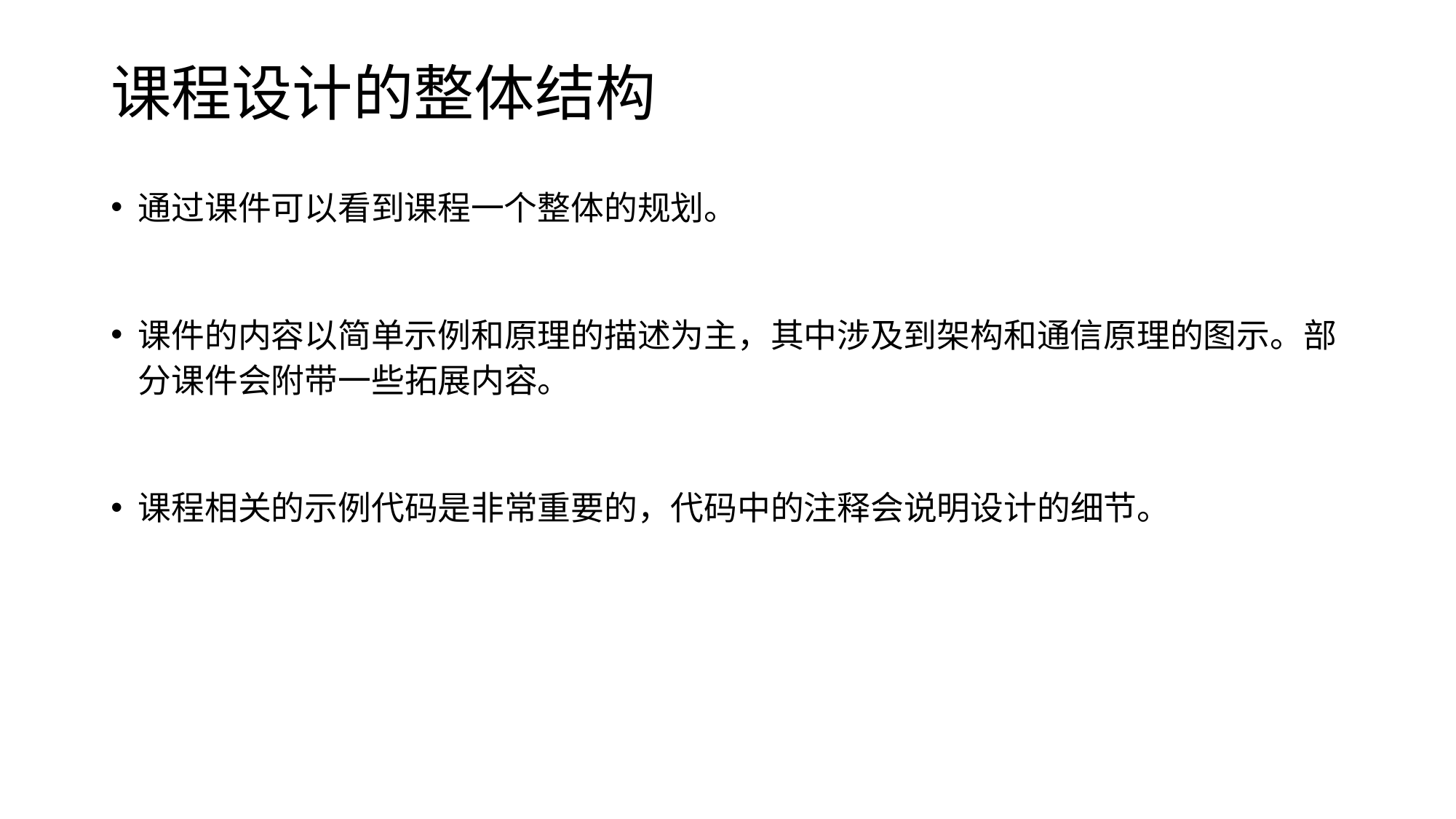

# 课程设计的整体结构
通过课件可以看到课程一个整体的规划。

课件的内容以简单示例和原理的描述为主，其中涉及到架构和通信原理的图示。部分课件会附带一些拓展内容。

课程相关的示例代码是非常重要的，代码中的注释会说明设计的细节。